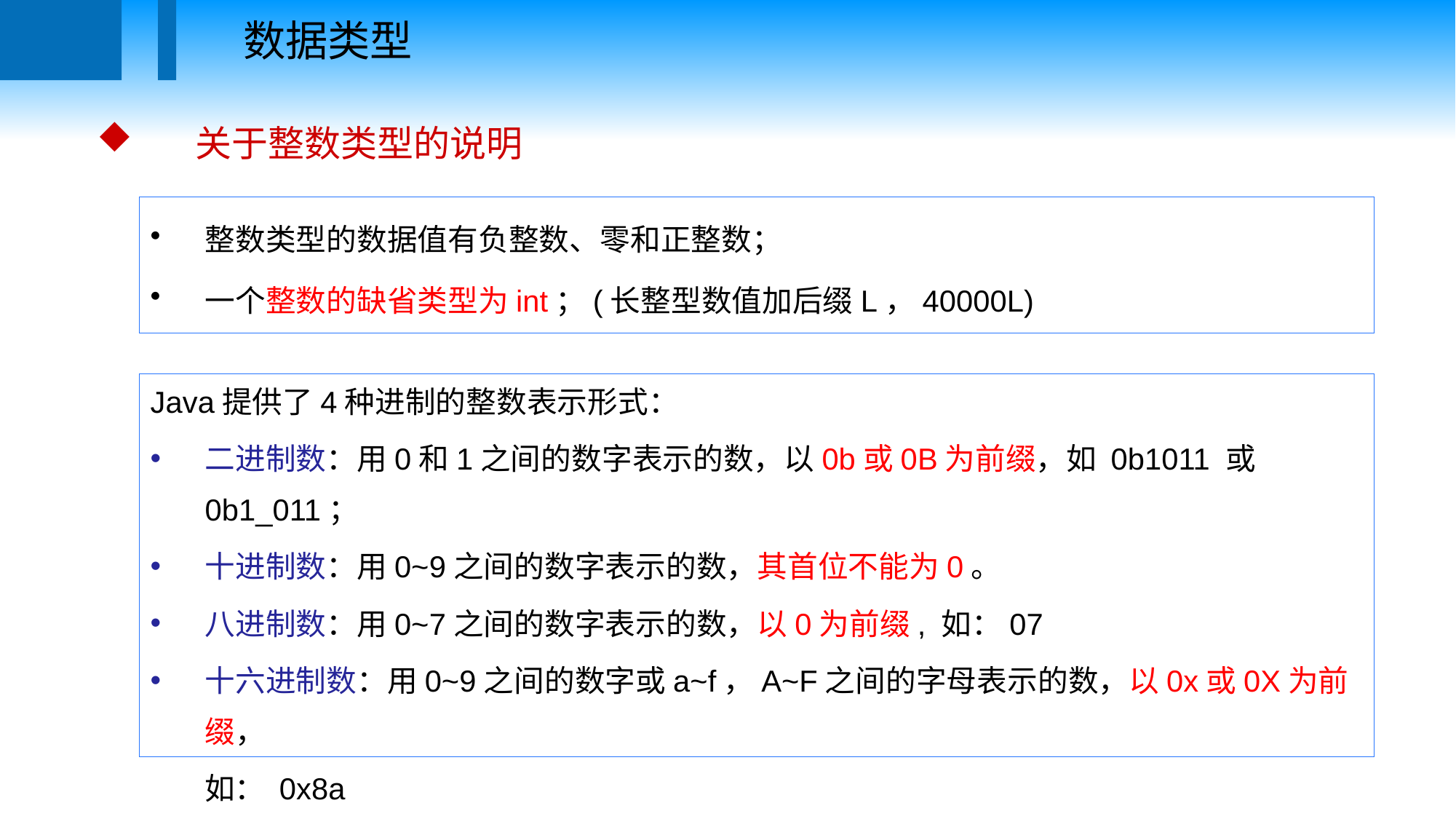

数据类型
# 关于整数类型的说明
整数类型的数据值有负整数、零和正整数；
一个整数的缺省类型为int；(长整型数值加后缀L，40000L)
Java提供了4种进制的整数表示形式：
二进制数：用0和1之间的数字表示的数，以0b或0B为前缀，如 0b1011 或 0b1_011；
十进制数：用0~9之间的数字表示的数，其首位不能为0。
八进制数：用0~7之间的数字表示的数，以0为前缀, 如：07
十六进制数：用0~9之间的数字或a~f，A~F之间的字母表示的数，以0x或0X为前缀，
       如： 0x8a